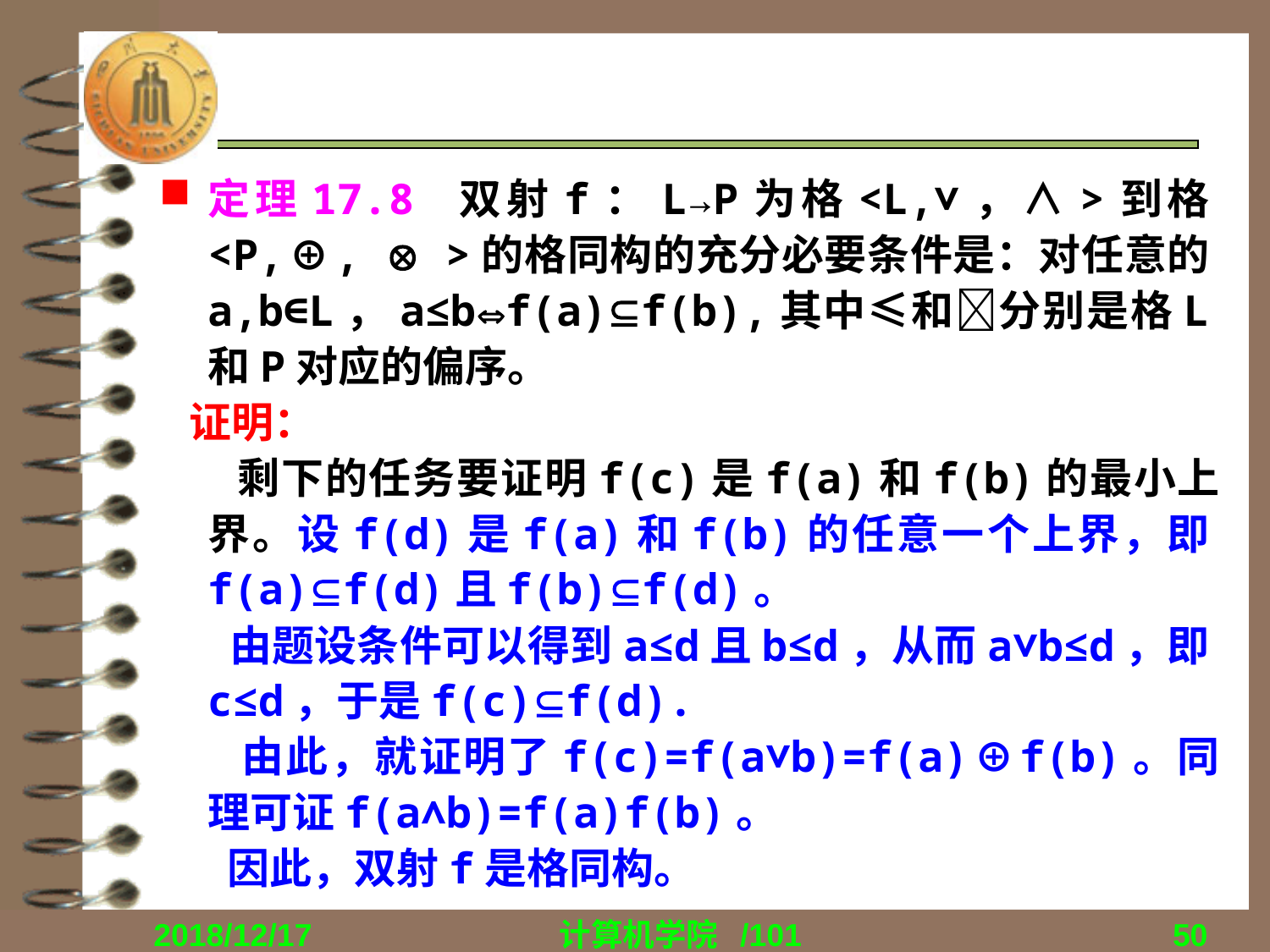

#
定理17.8 双射f：L→P为格<L,∨，∧>到格<P,⊕, ⊗ >的格同构的充分必要条件是：对任意的a,b∈L，a≤b⇔f(a)⊆f(b),其中≤和⊆分别是格L和P对应的偏序。
  证明：
      剩下的任务要证明f(c)是f(a)和f(b)的最小上界。设f(d)是f(a)和f(b)的任意一个上界，即f(a)⊆f(d)且f(b)⊆f(d)。
      由题设条件可以得到a≤d且b≤d，从而a∨b≤d，即c≤d，于是f(c)⊆f(d).
      由此，就证明了f(c)=f(a∨b)=f(a)⊕f(b)。同理可证f(a∧b)=f(a)f(b)。
      因此，双射f是格同构。
2018/12/17
计算机学院  /101
50